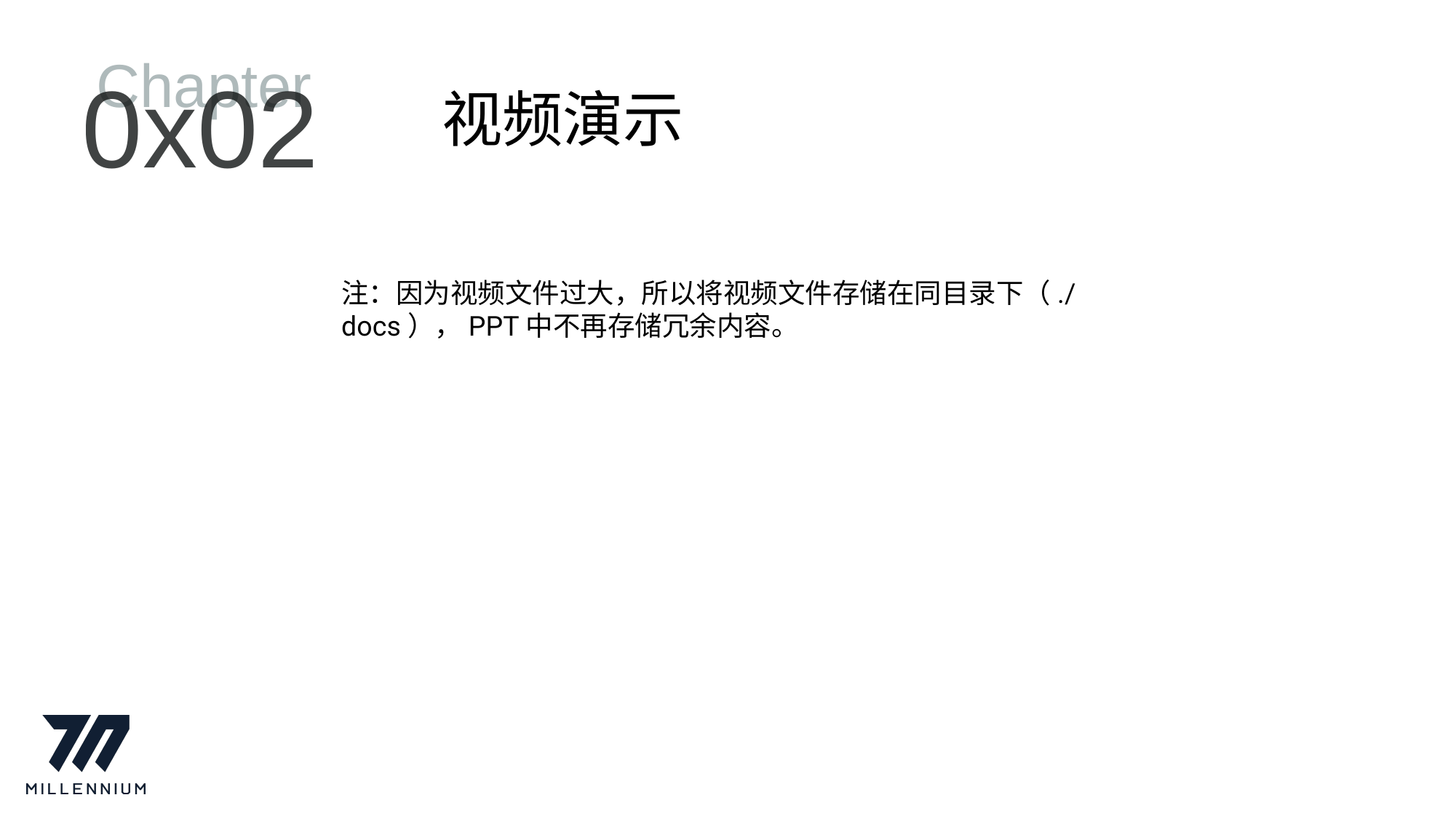

0x02
# 视频演示
注：因为视频文件过大，所以将视频文件存储在同目录下（./docs），PPT中不再存储冗余内容。